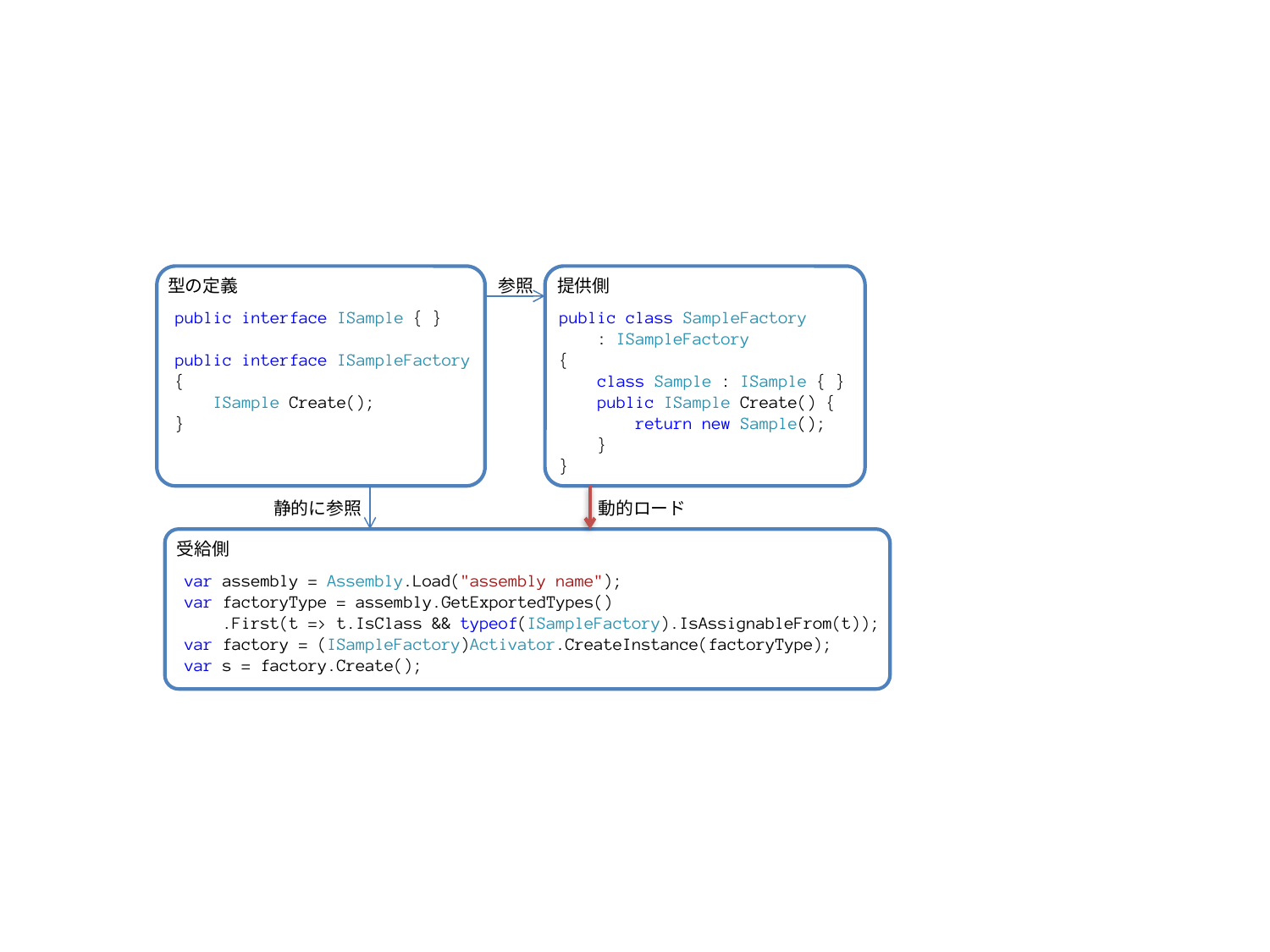

型の定義
参照
提供側
public interface ISample { }
public interface ISampleFactory
{
    ISample Create();
}
public class SampleFactory
    : ISampleFactory
{
    class Sample : ISample { }
    public ISample Create() {
        return new Sample();
    }
}
静的に参照
動的ロード

受給側
var assembly = Assembly.Load("assembly name");
var factoryType = assembly.GetExportedTypes()
    .First(t => t.IsClass && typeof(ISampleFactory).IsAssignableFrom(t));
var factory = (ISampleFactory)Activator.CreateInstance(factoryType);
var s = factory.Create();